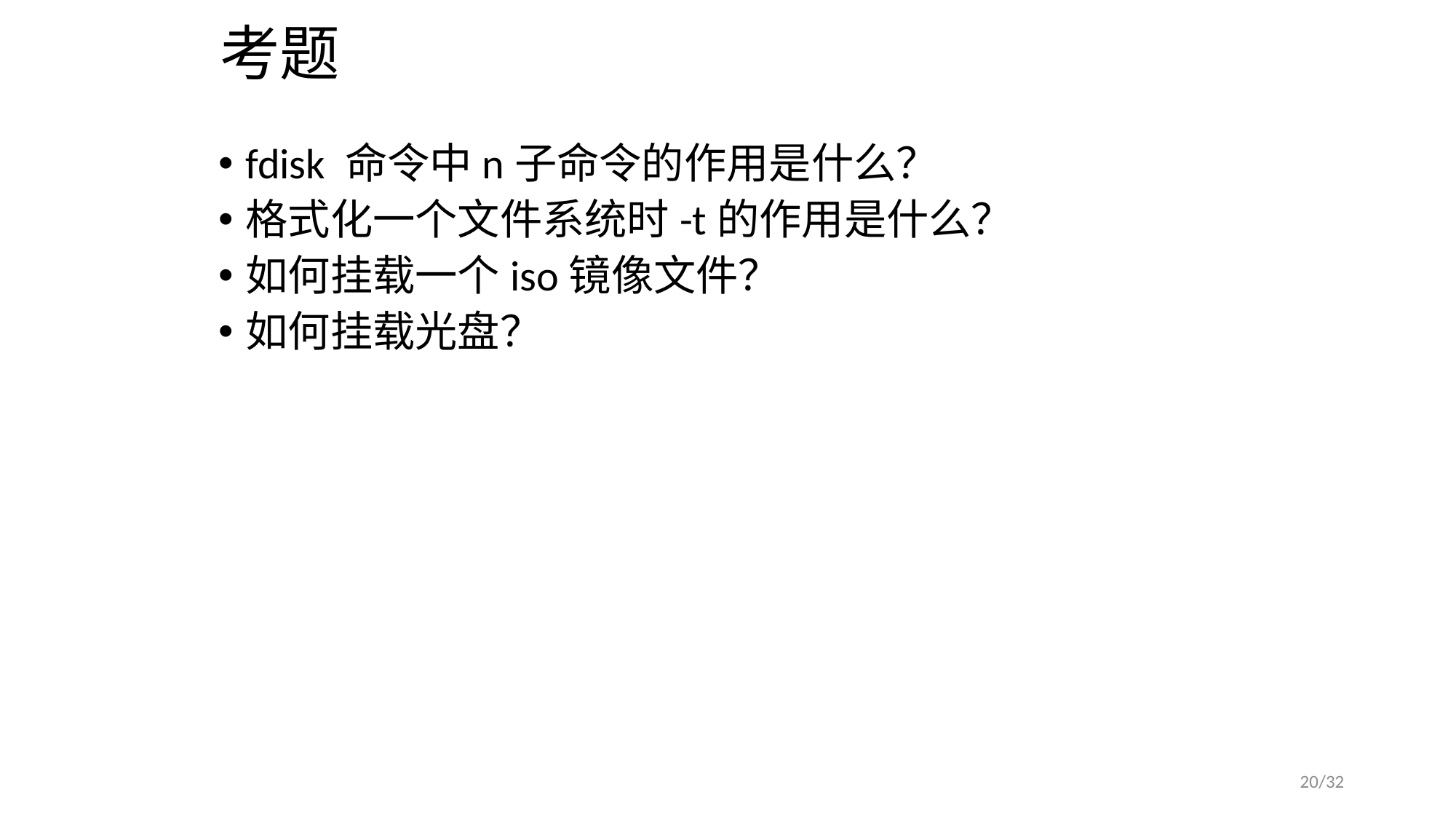

# 考题
fdisk 命令中n子命令的作用是什么？
格式化一个文件系统时-t的作用是什么？
如何挂载一个iso镜像文件？
如何挂载光盘？
20/32